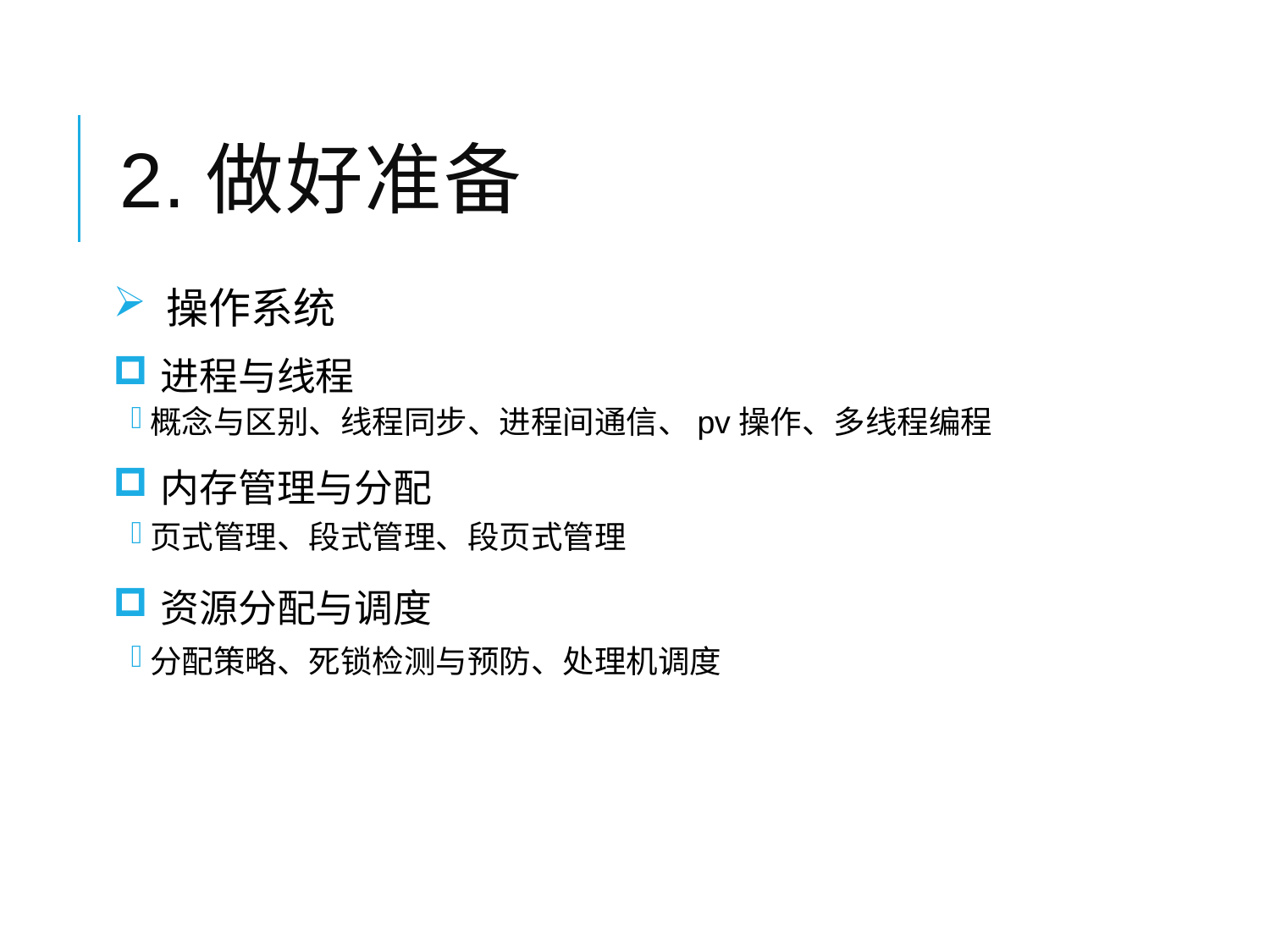

# 2.做好准备
 操作系统
进程与线程
概念与区别、线程同步、进程间通信、pv操作、多线程编程
内存管理与分配
页式管理、段式管理、段页式管理
资源分配与调度
分配策略、死锁检测与预防、处理机调度